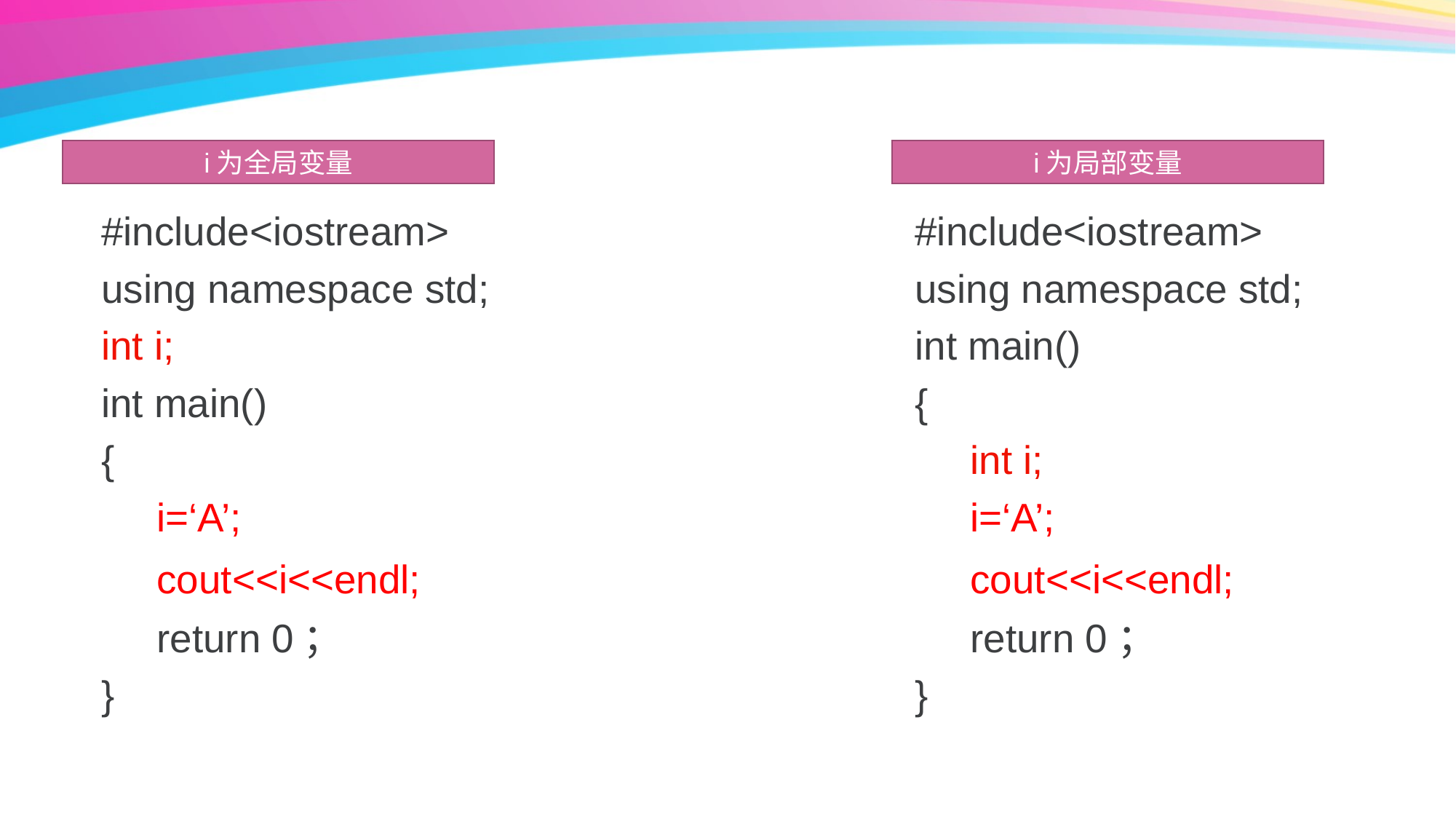

i为局部变量
i为全局变量
#include<iostream>
using namespace std;
int main()
{
     int i;
     i=‘A’;
     cout<<i<<endl;
     return 0；
}
#include<iostream>
using namespace std;
int i;
int main()
{
     i=‘A’;
     cout<<i<<endl;
     return 0；
}